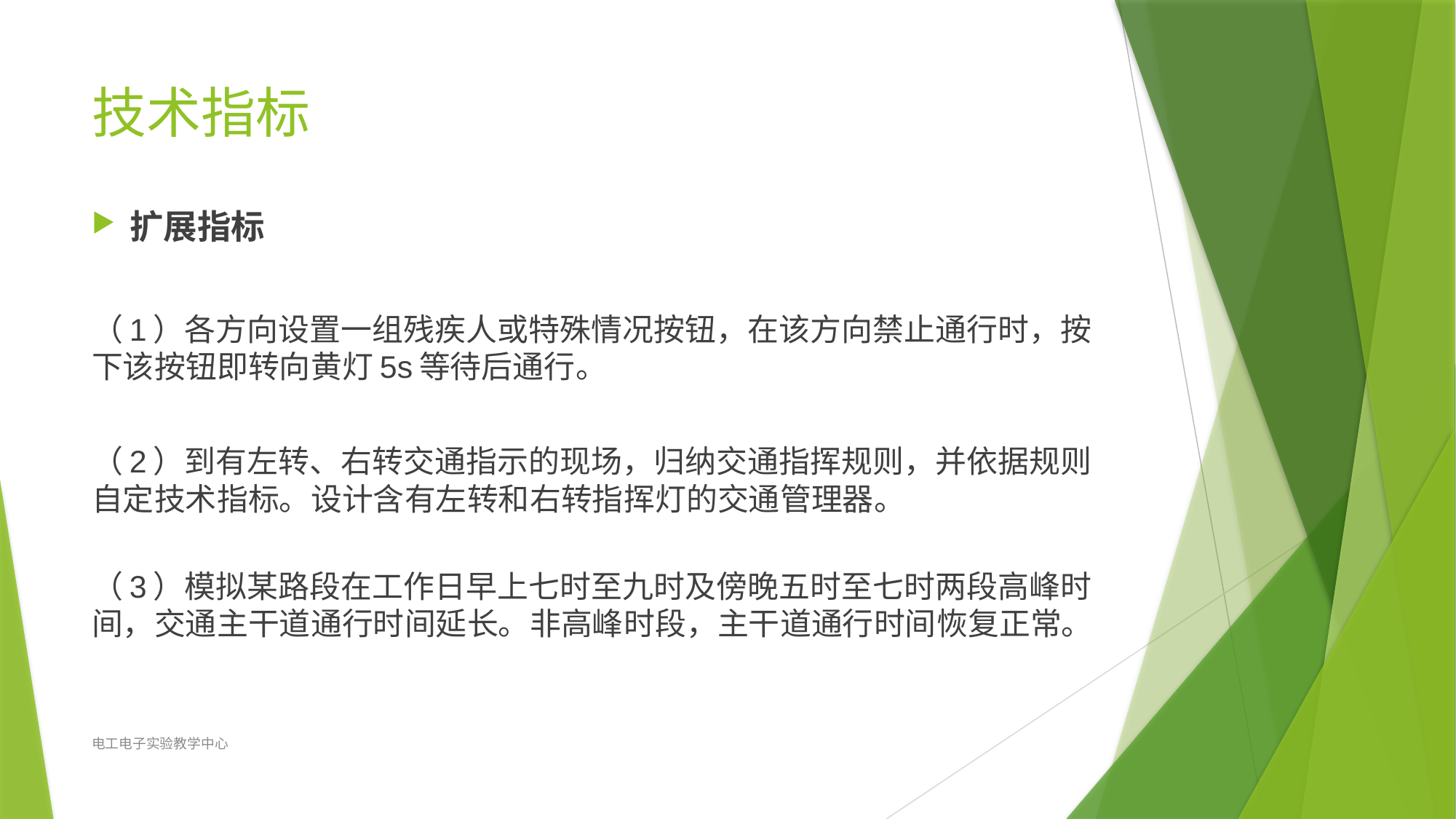

# 技术指标
扩展指标

（1）各方向设置一组残疾人或特殊情况按钮，在该方向禁止通行时，按下该按钮即转向黄灯5s等待后通行。

（2）到有左转、右转交通指示的现场，归纳交通指挥规则，并依据规则自定技术指标。设计含有左转和右转指挥灯的交通管理器。

（3）模拟某路段在工作日早上七时至九时及傍晚五时至七时两段高峰时间，交通主干道通行时间延长。非高峰时段，主干道通行时间恢复正常。
电工电子实验教学中心